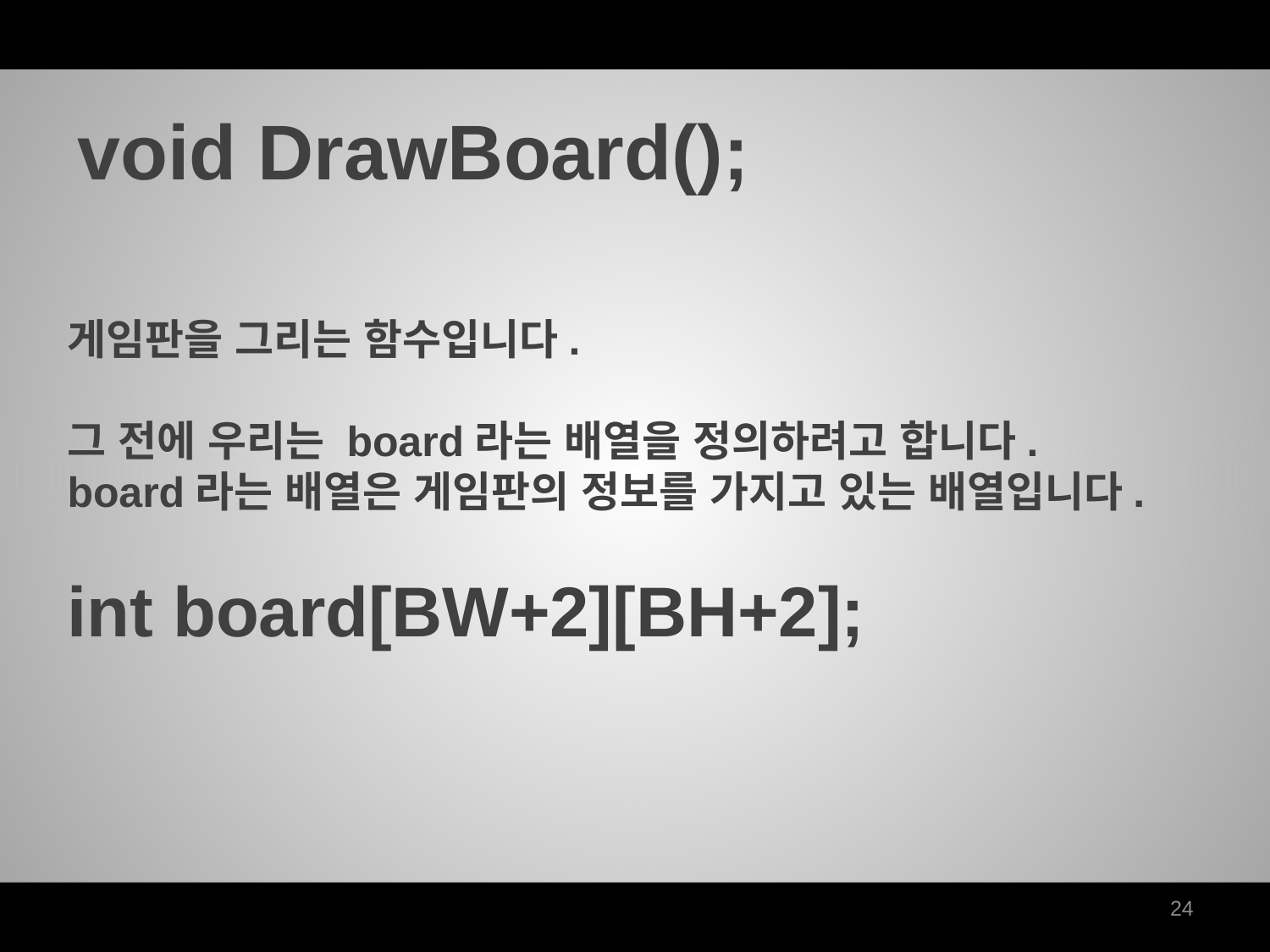

void DrawBoard();
게임판을 그리는 함수입니다.

그 전에 우리는 board라는 배열을 정의하려고 합니다.
board라는 배열은 게임판의 정보를 가지고 있는 배열입니다.

int board[BW+2][BH+2];

24